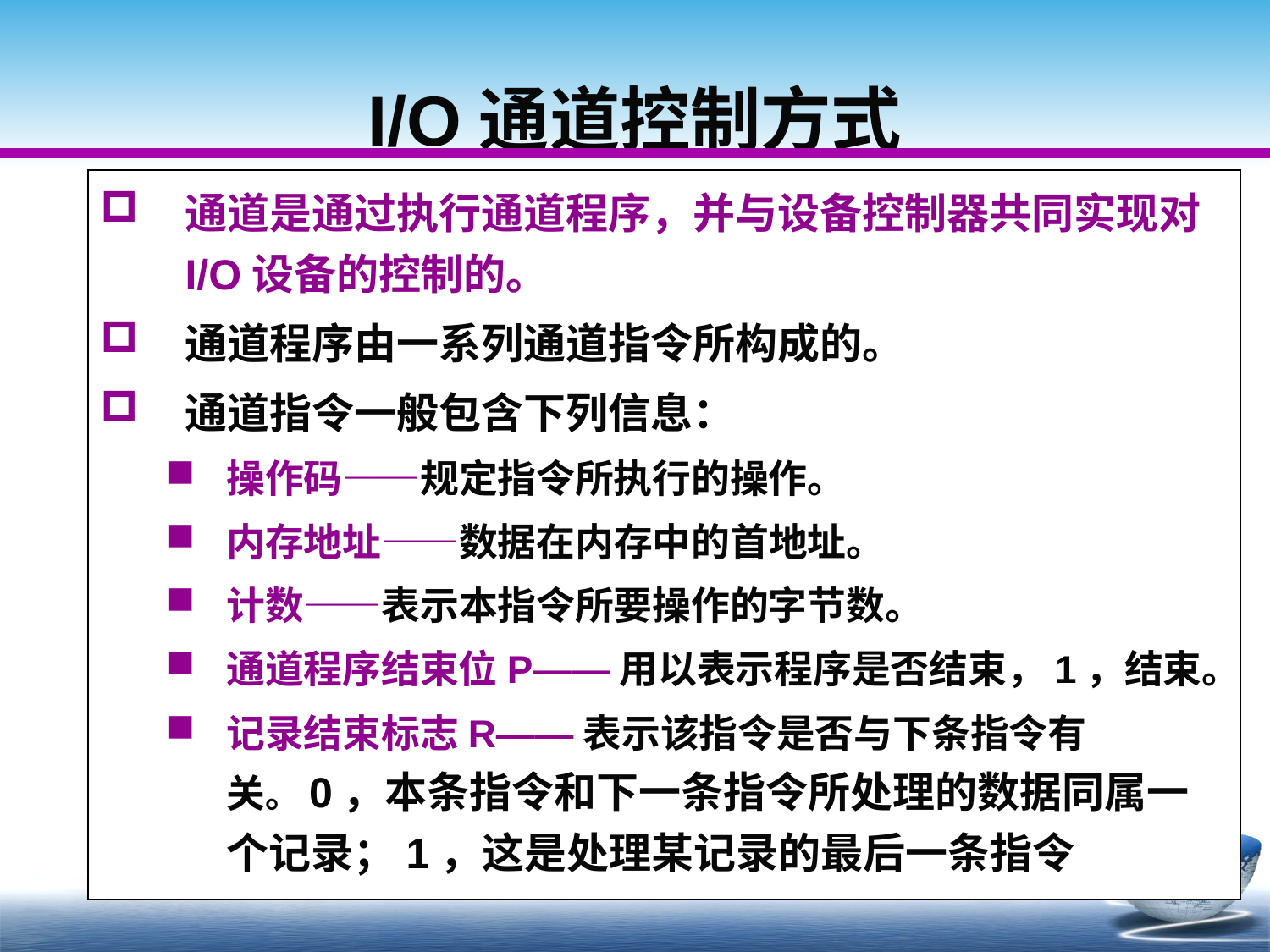

# I/O通道控制方式

通道是通过执行通道程序，并与设备控制器共同实现对I/O设备的控制的。
通道程序由一系列通道指令所构成的。
通道指令一般包含下列信息：
操作码——规定指令所执行的操作。
内存地址——数据在内存中的首地址。
计数——表示本指令所要操作的字节数。
通道程序结束位P——用以表示程序是否结束，1，结束。
记录结束标志R——表示该指令是否与下条指令有关。0，本条指令和下一条指令所处理的数据同属一个记录；1，这是处理某记录的最后一条指令